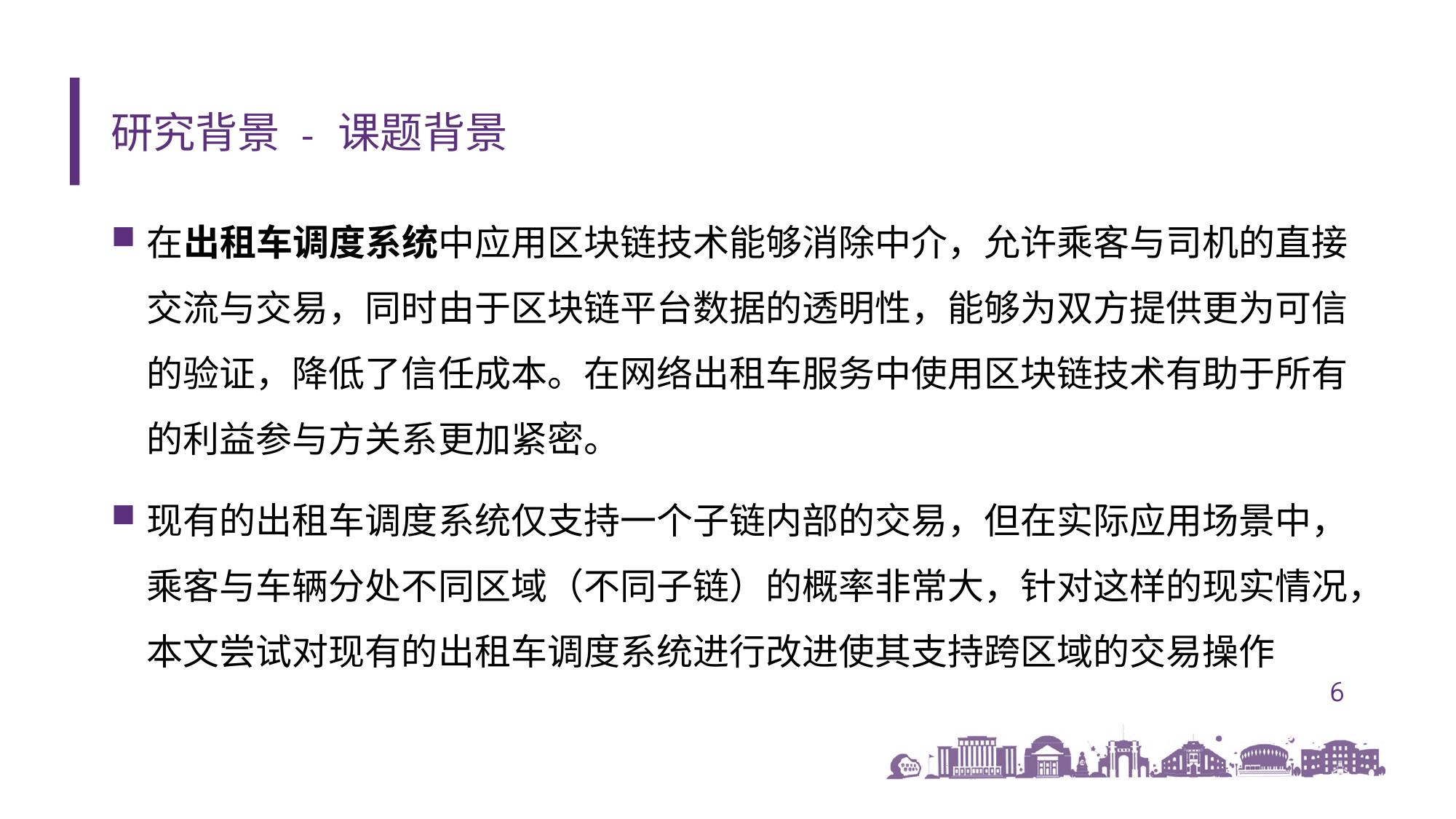

# 研究背景 - 课题背景
在出租车调度系统中应用区块链技术能够消除中介，允许乘客与司机的直接交流与交易，同时由于区块链平台数据的透明性，能够为双方提供更为可信的验证，降低了信任成本。在网络出租车服务中使用区块链技术有助于所有的利益参与方关系更加紧密。
现有的出租车调度系统仅支持一个子链内部的交易，但在实际应用场景中，乘客与车辆分处不同区域（不同子链）的概率非常大，针对这样的现实情况，本文尝试对现有的出租车调度系统进行改进使其支持跨区域的交易操作

6